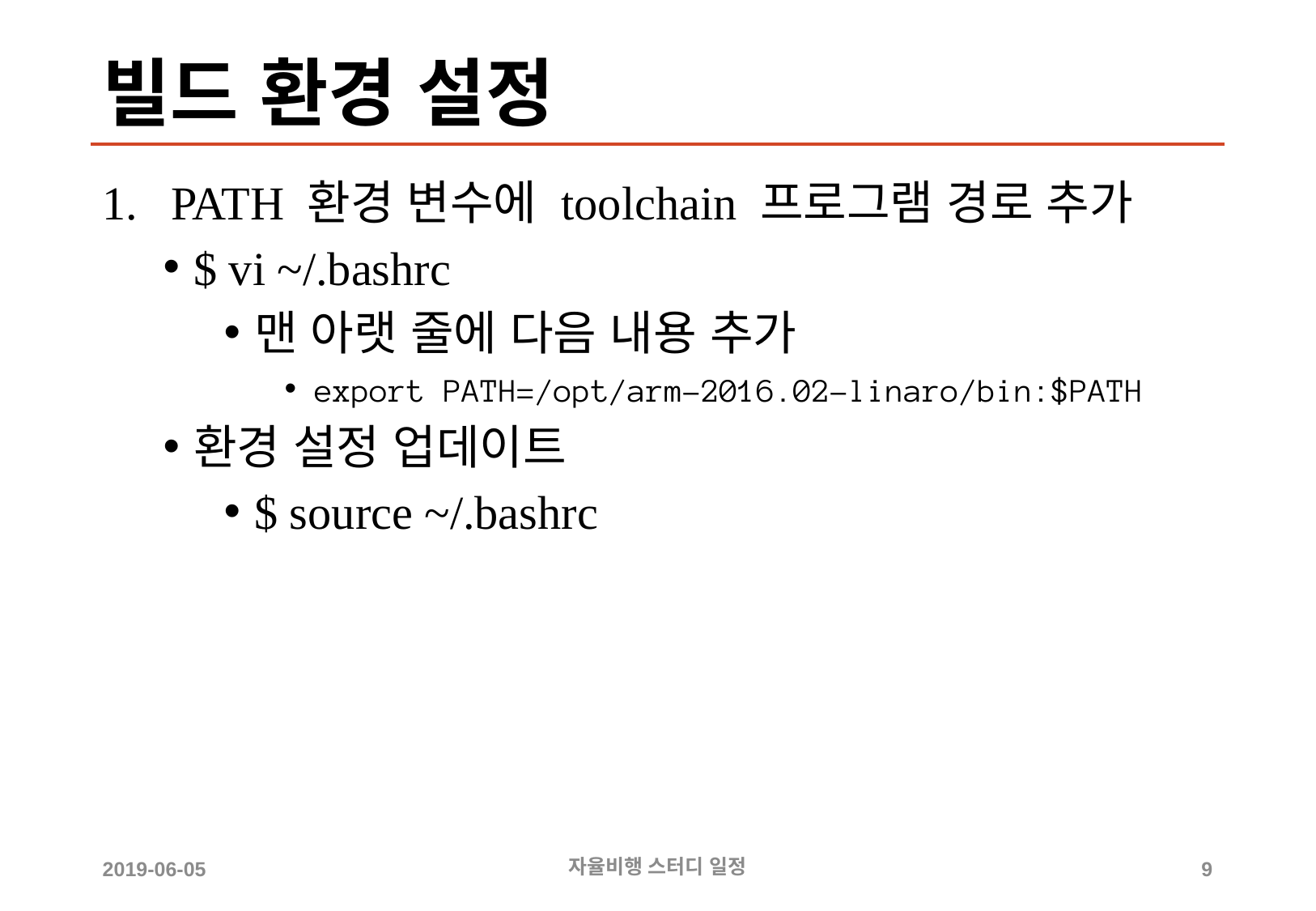

# 빌드 환경 설정
PATH 환경 변수에 toolchain 프로그램 경로 추가
$ vi ~/.bashrc
맨 아랫 줄에 다음 내용 추가
export PATH=/opt/arm-2016.02-linaro/bin:$PATH
환경 설정 업데이트
$ source ~/.bashrc
2019-06-05
자율비행 스터디 일정
9